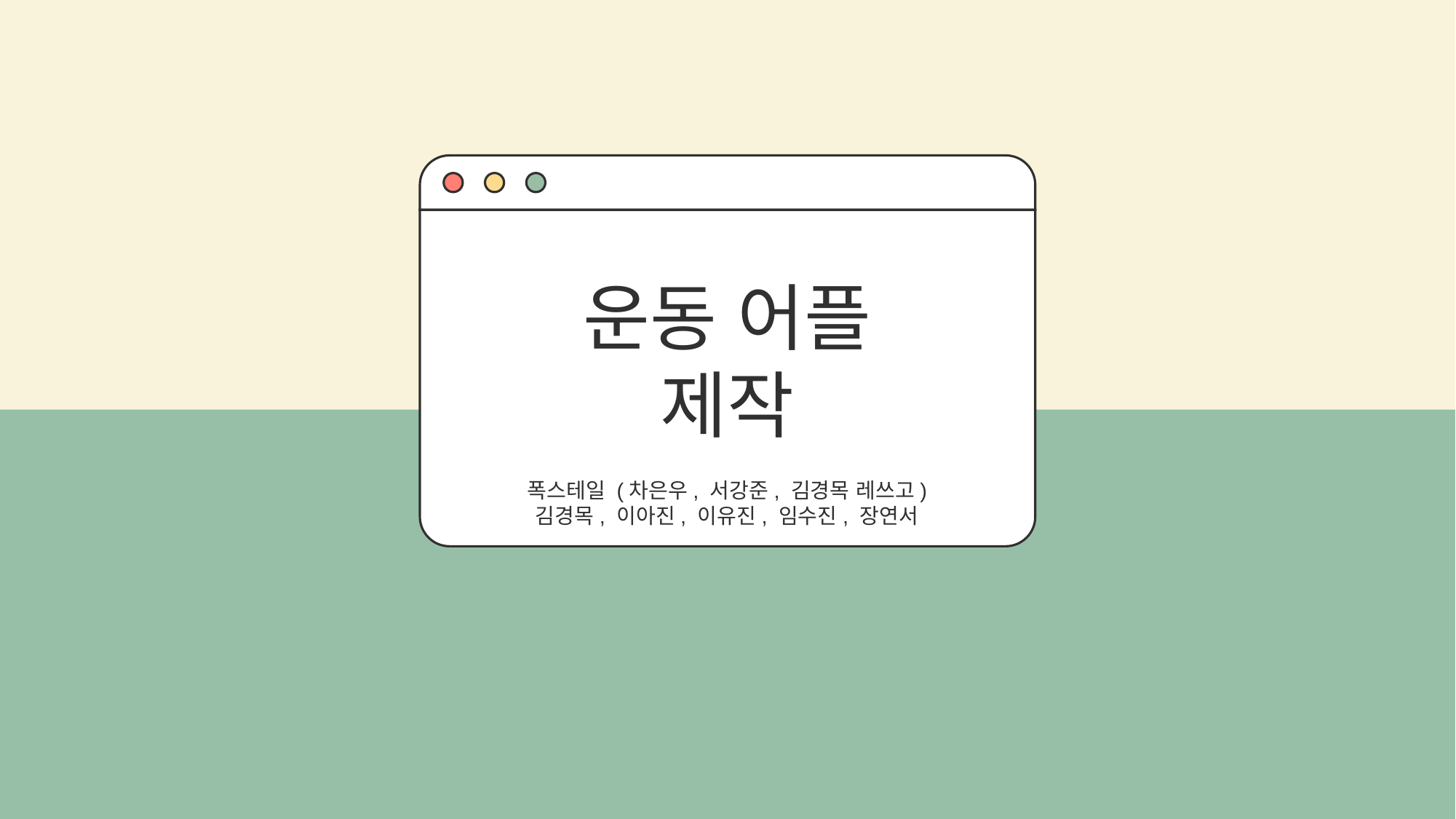

운동 어플
제작

폭스테일 (차은우, 서강준, 김경목 레쓰고)
김경목, 이아진, 이유진, 임수진, 장연서